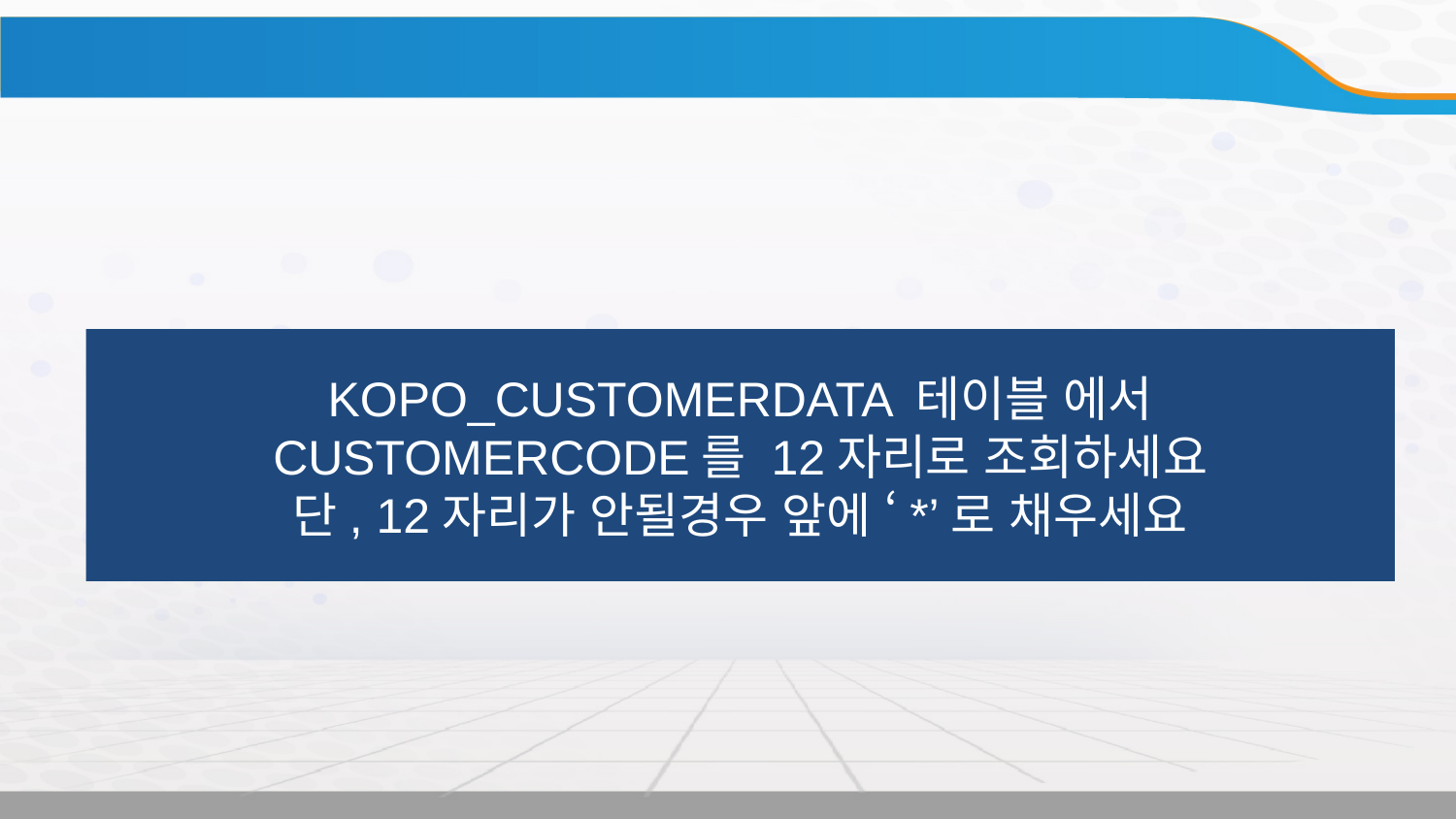

KOPO_CUSTOMERDATA 테이블 에서
CUSTOMERCODE를 12자리로 조회하세요
단, 12자리가 안될경우 앞에 ‘*’로 채우세요